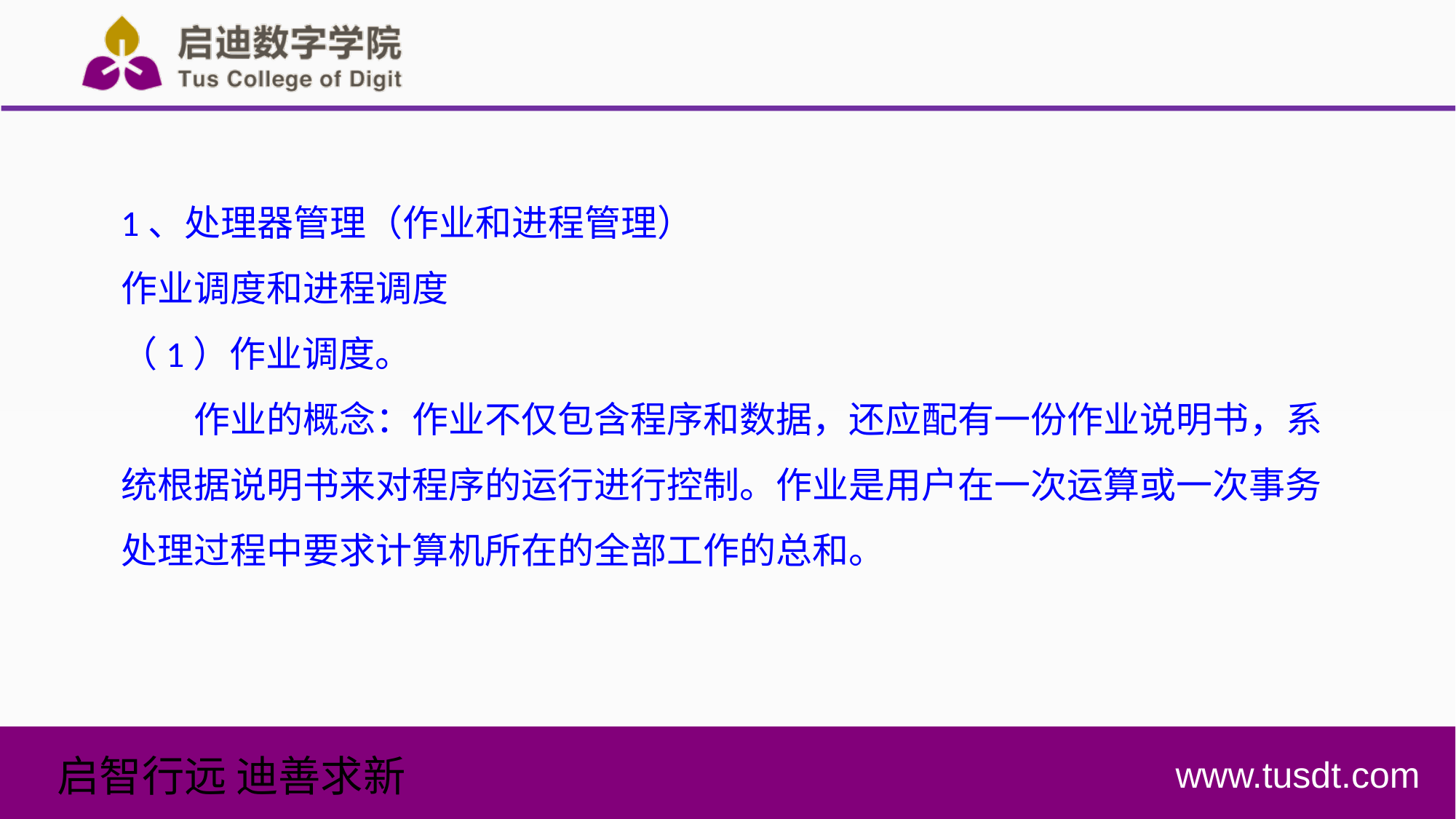

1、处理器管理（作业和进程管理）
作业调度和进程调度
（1）作业调度。
作业的概念：作业不仅包含程序和数据，还应配有一份作业说明书，系统根据说明书来对程序的运行进行控制。作业是用户在一次运算或一次事务处理过程中要求计算机所在的全部工作的总和。